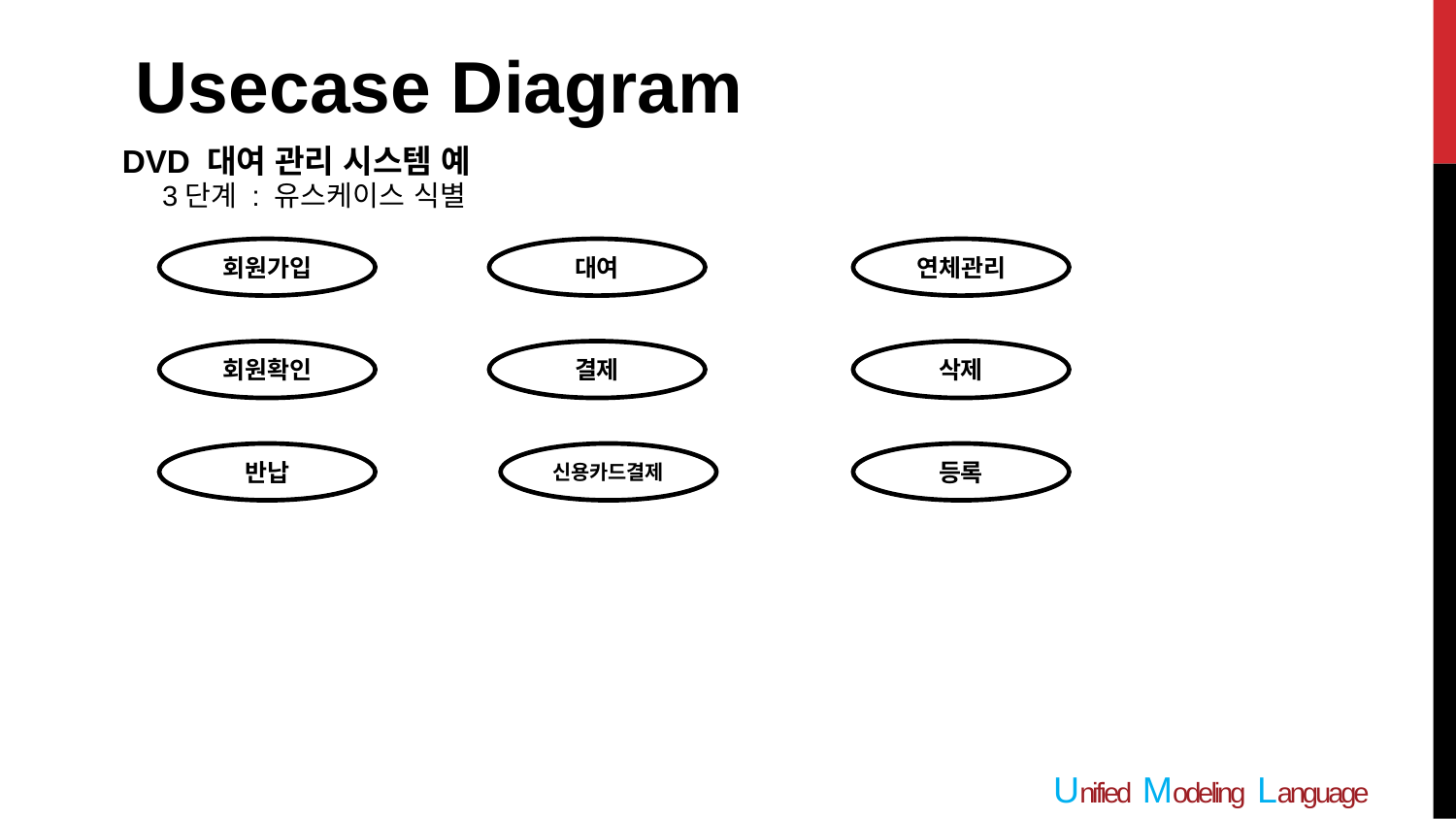

Usecase Diagram
DVD 대여 관리 시스템 예
3단계 : 유스케이스 식별

회원가입
대여
연체관리
회원확인
결제
삭제
반납
신용카드결제
등록